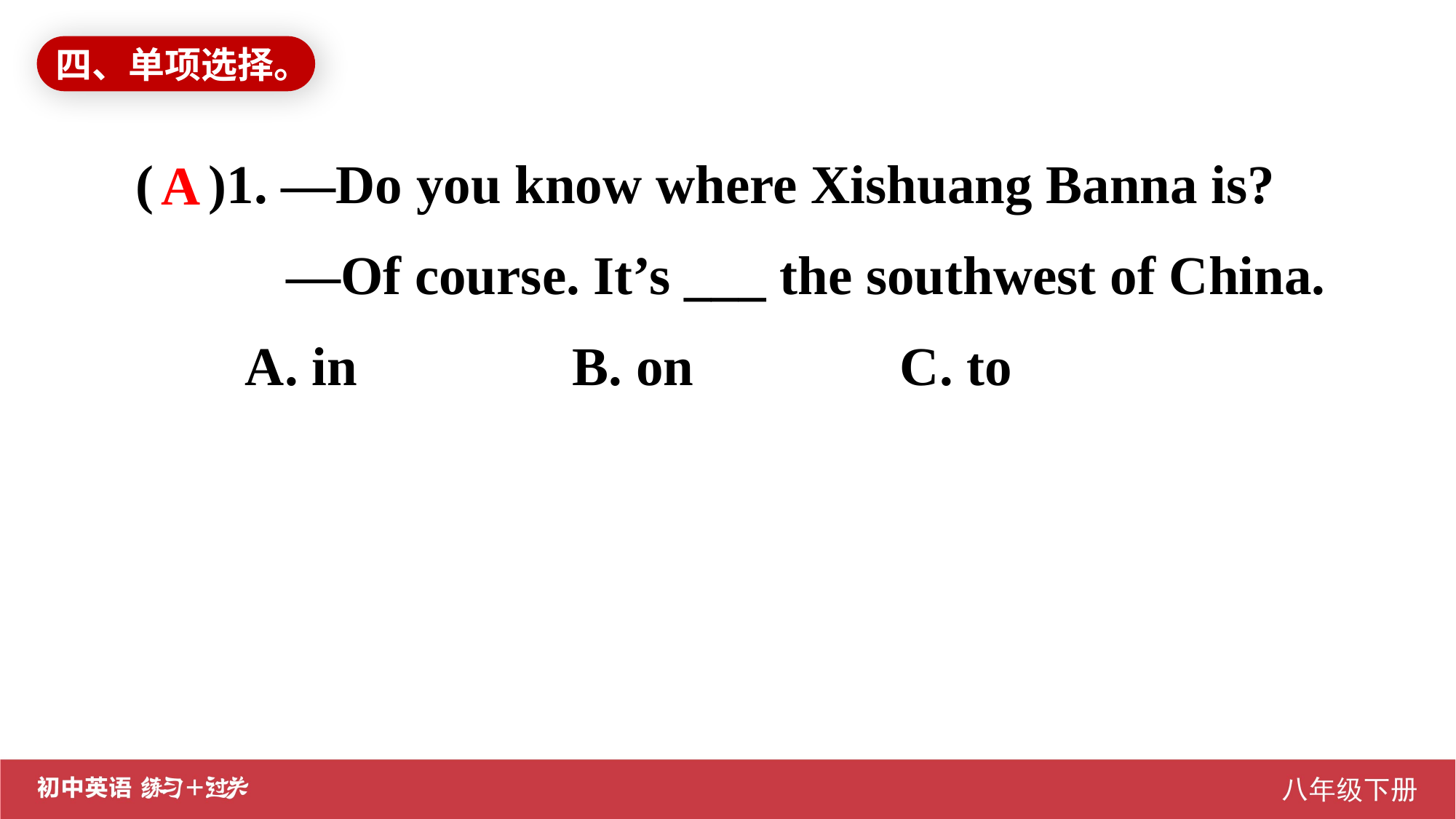

四、单项选择。
(    )1. —Do you know where Xishuang Banna is?
	   —Of course. It’s ___ the southwest of China.
	A. in		B. on		C. to
A